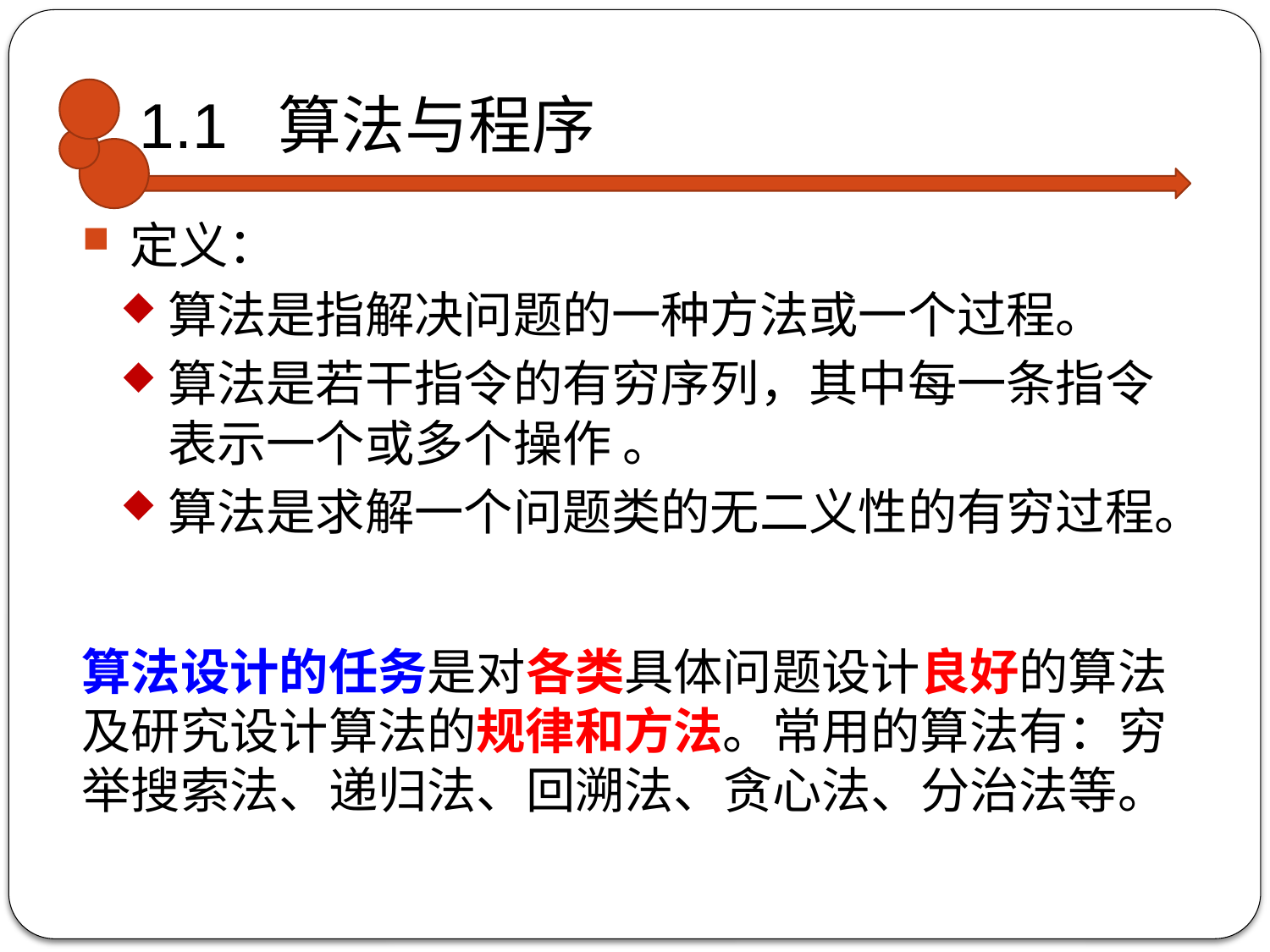

1.1  算法与程序
定义：
算法是指解决问题的一种方法或一个过程。
算法是若干指令的有穷序列，其中每一条指令表示一个或多个操作 。
算法是求解一个问题类的无二义性的有穷过程。
算法设计的任务是对各类具体问题设计良好的算法及研究设计算法的规律和方法。常用的算法有：穷举搜索法、递归法、回溯法、贪心法、分治法等。